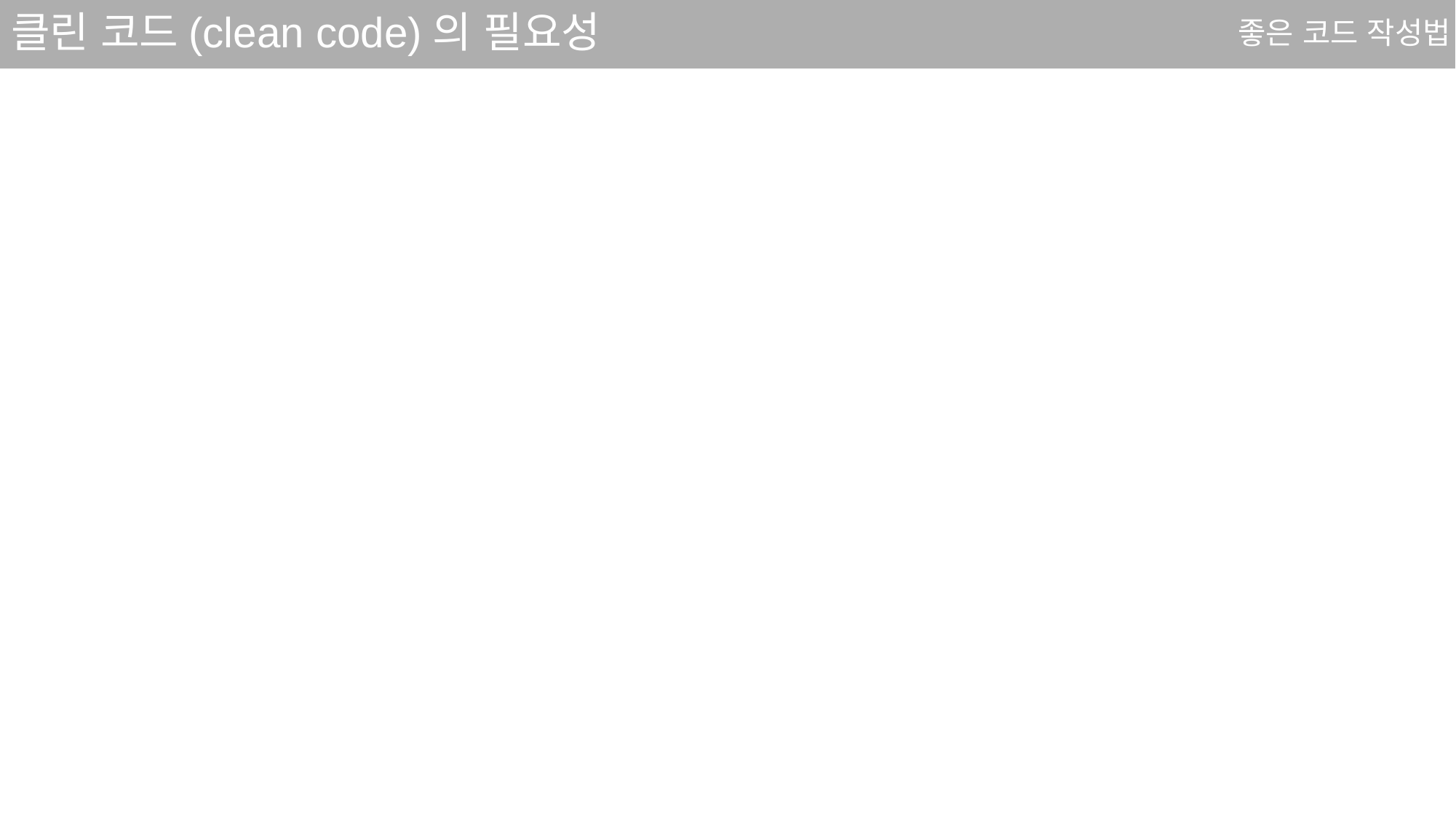

# 클린 코드(clean code)의 필요성
좋은 코드 작성법